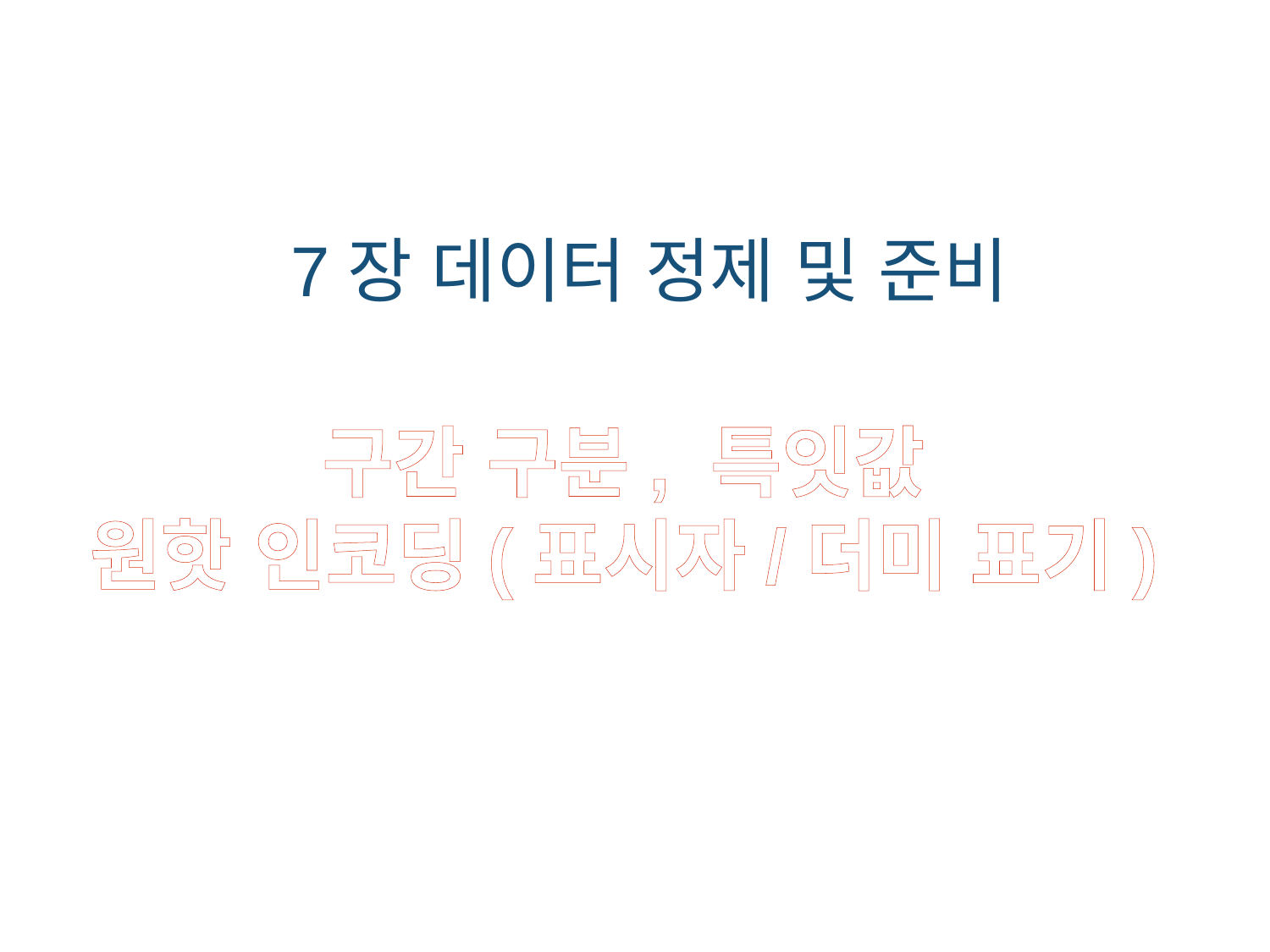

7장 데이터 정제 및 준비
구간 구분, 특잇값
원핫 인코딩(표시자/더미 표기)